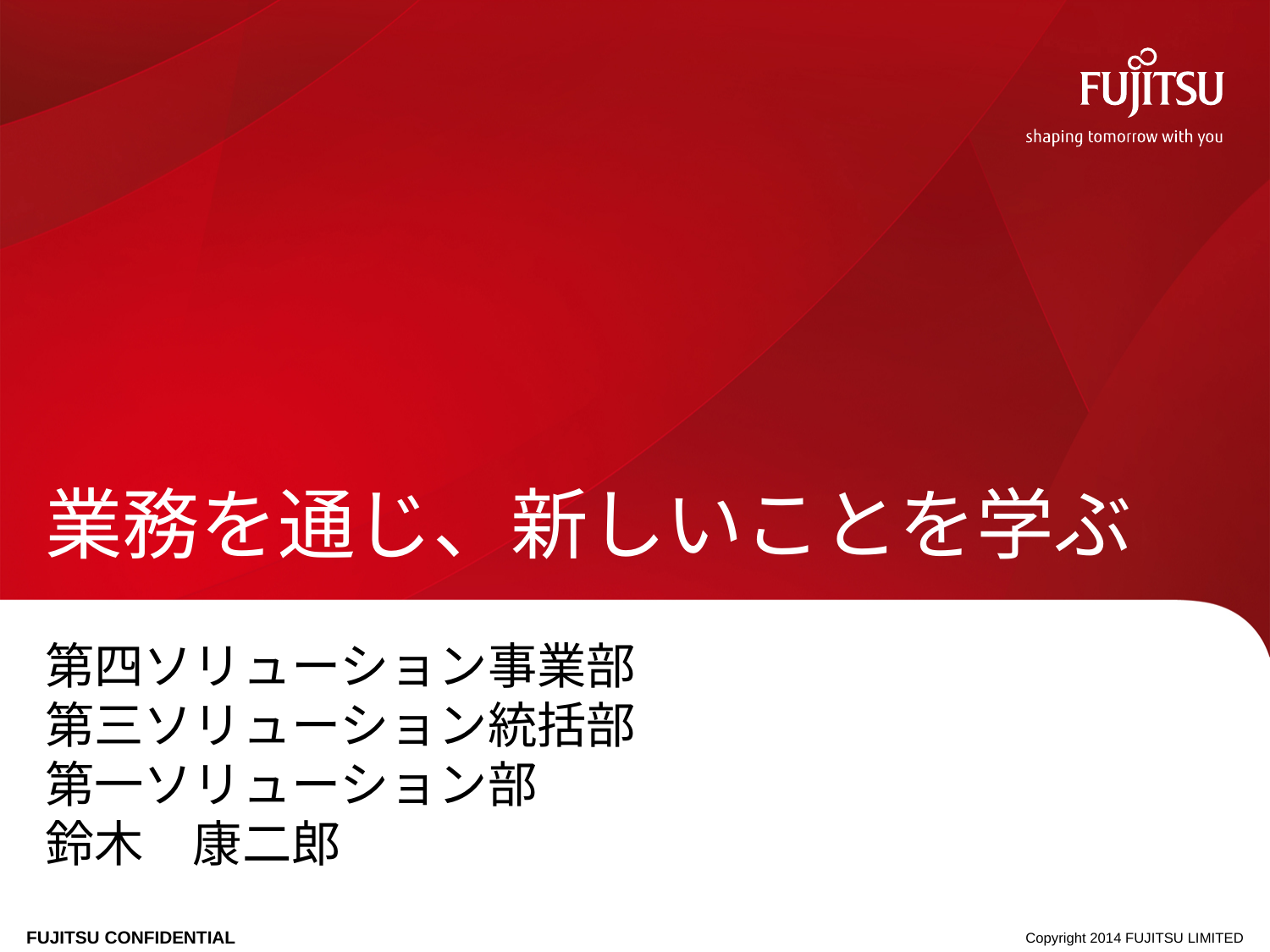

# 業務を通じ、新しいことを学ぶ
第四ソリューション事業部
第三ソリューション統括部
第一ソリューション部
鈴木　康二郎
Copyright 2014 FUJITSU LIMITED